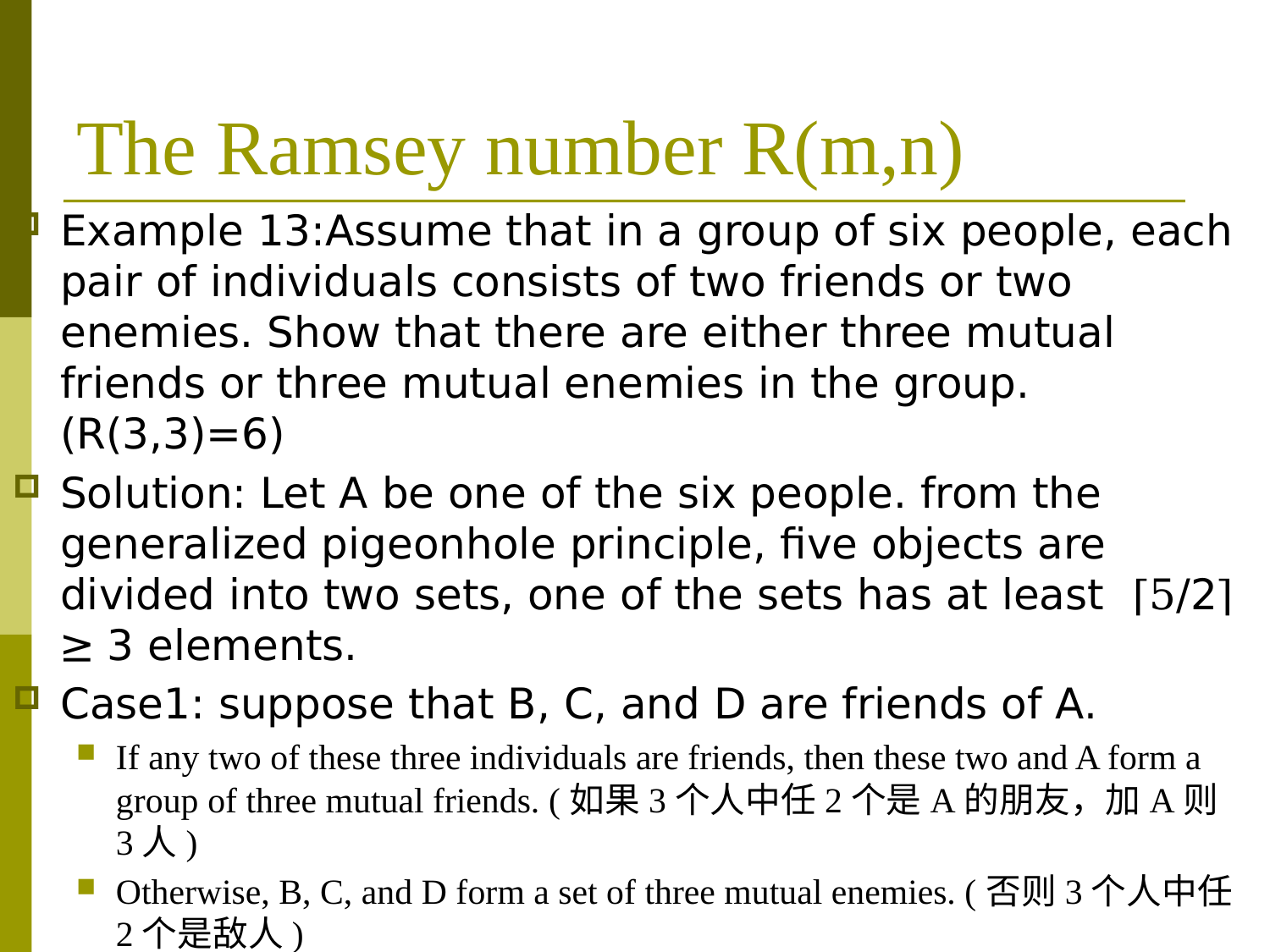

# The Ramsey number R(m,n)
Example 13:Assume that in a group of six people, each pair of individuals consists of two friends or two enemies. Show that there are either three mutual friends or three mutual enemies in the group. (R(3,3)=6)
Solution: Let A be one of the six people. from the generalized pigeonhole principle, ﬁve objects are divided into two sets, one of the sets has at least  ⌈5/2⌉ ≥ 3 elements.
Case1: suppose that B, C, and D are friends of A.
If any two of these three individuals are friends, then these two and A form a group of three mutual friends. (如果3个人中任2个是A的朋友，加A则3人)
Otherwise, B, C, and D form a set of three mutual enemies. (否则3个人中任2个是敌人)